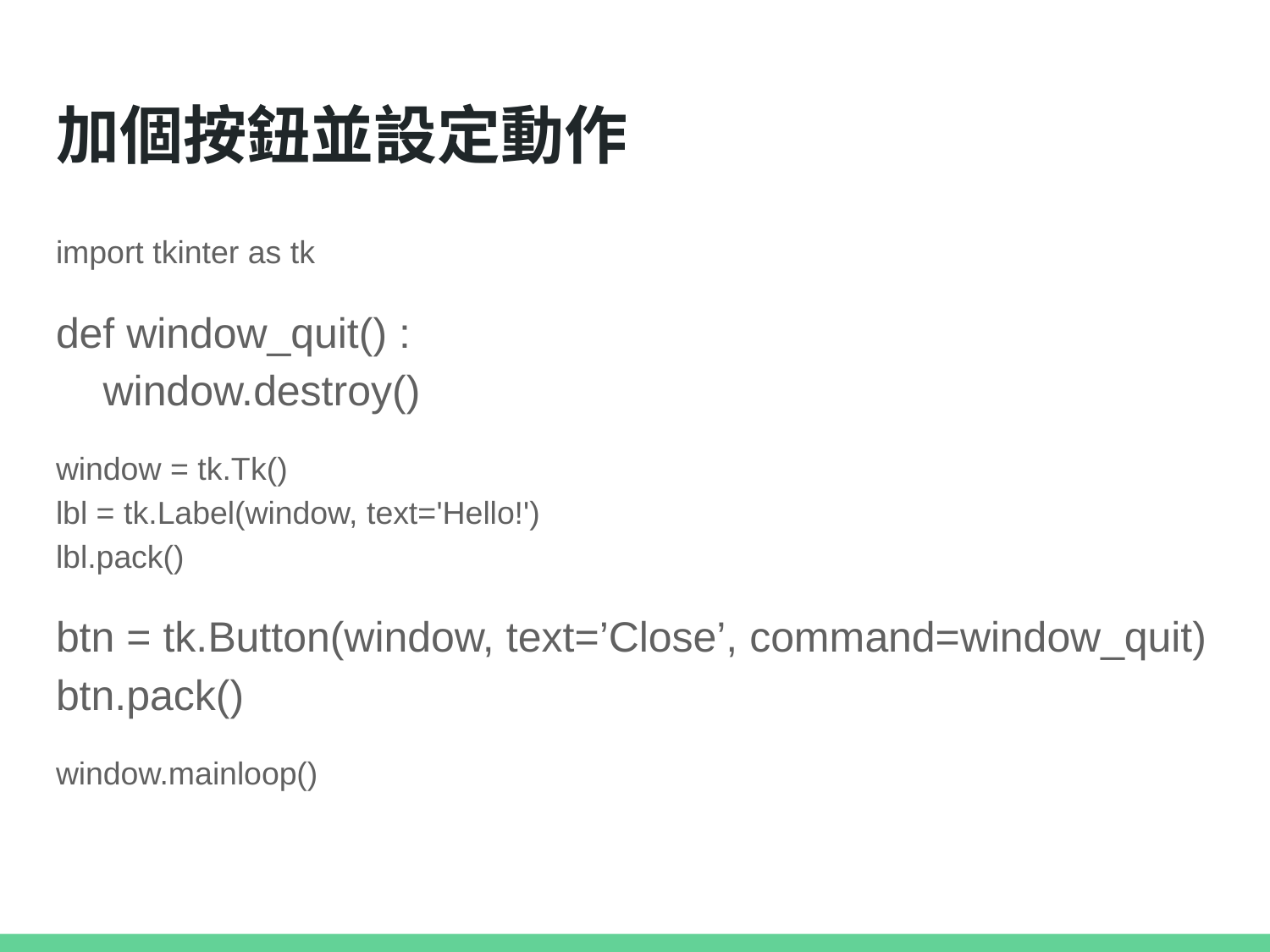

# 加個按鈕並設定動作
import tkinter as tk
def window_quit() :
    window.destroy()
window = tk.Tk()
lbl = tk.Label(window, text='Hello!')
lbl.pack()
btn = tk.Button(window, text=’Close’, command=window_quit)
btn.pack()
window.mainloop()